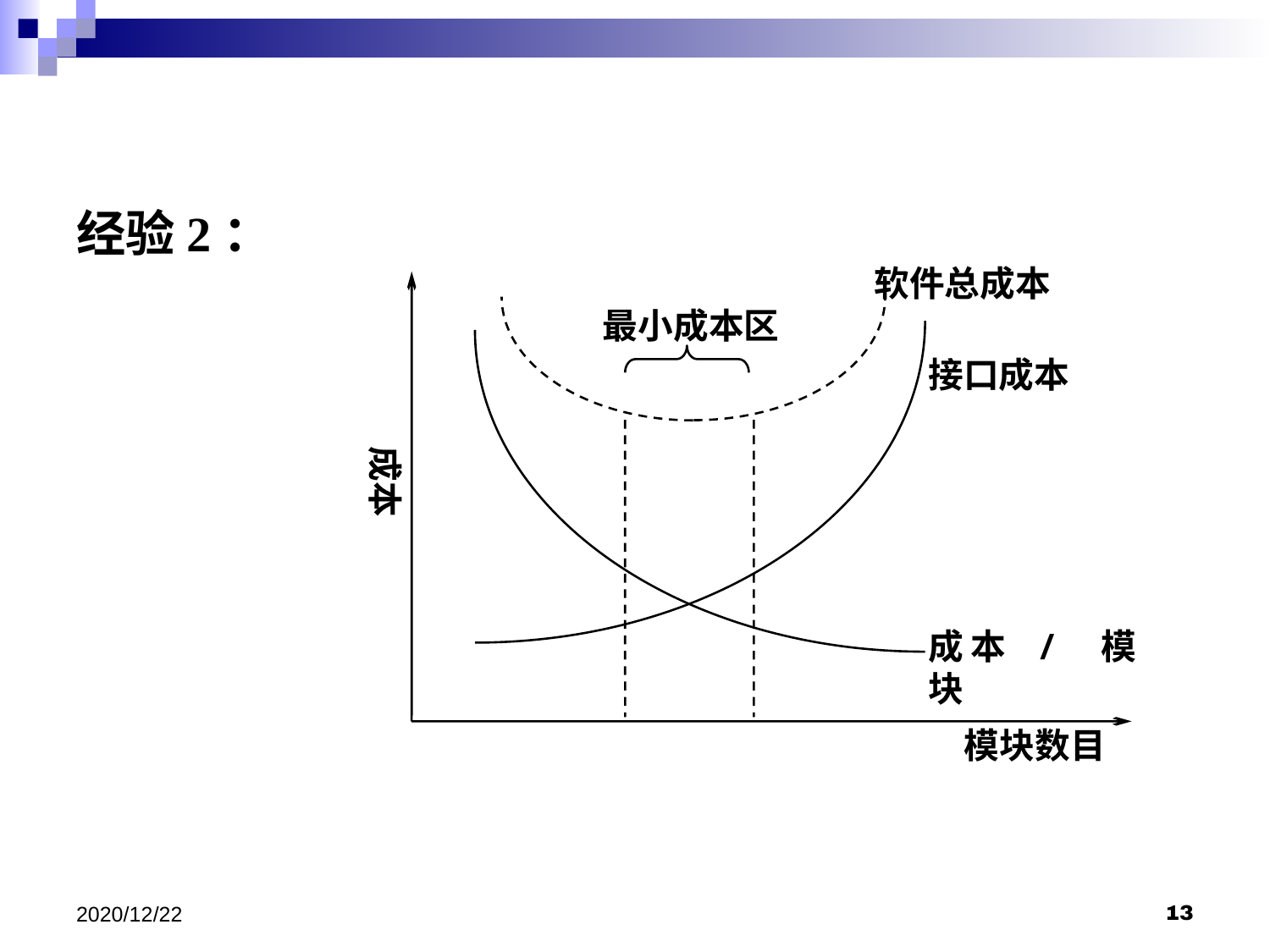

经验2：
软件总成本

最小成本区

接口成本
成本

成本 / 模块
模块数目

2020/12/22
13